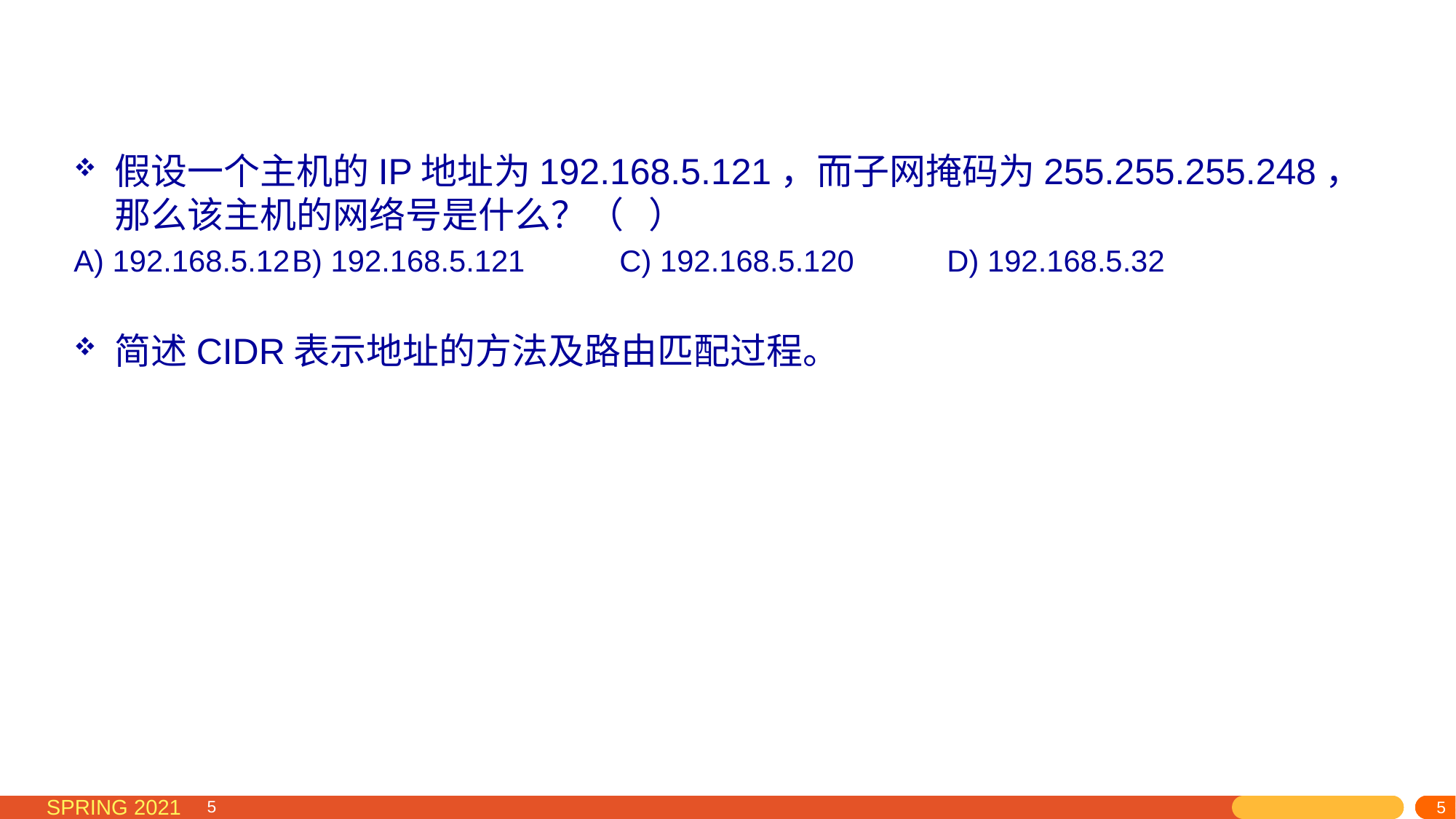

#
假设一个主机的IP地址为192.168.5.121，而子网掩码为255.255.255.248，那么该主机的网络号是什么？（   ）
A) 192.168.5.12	B) 192.168.5.121	C) 192.168.5.120	D) 192.168.5.32

简述CIDR表示地址的方法及路由匹配过程。